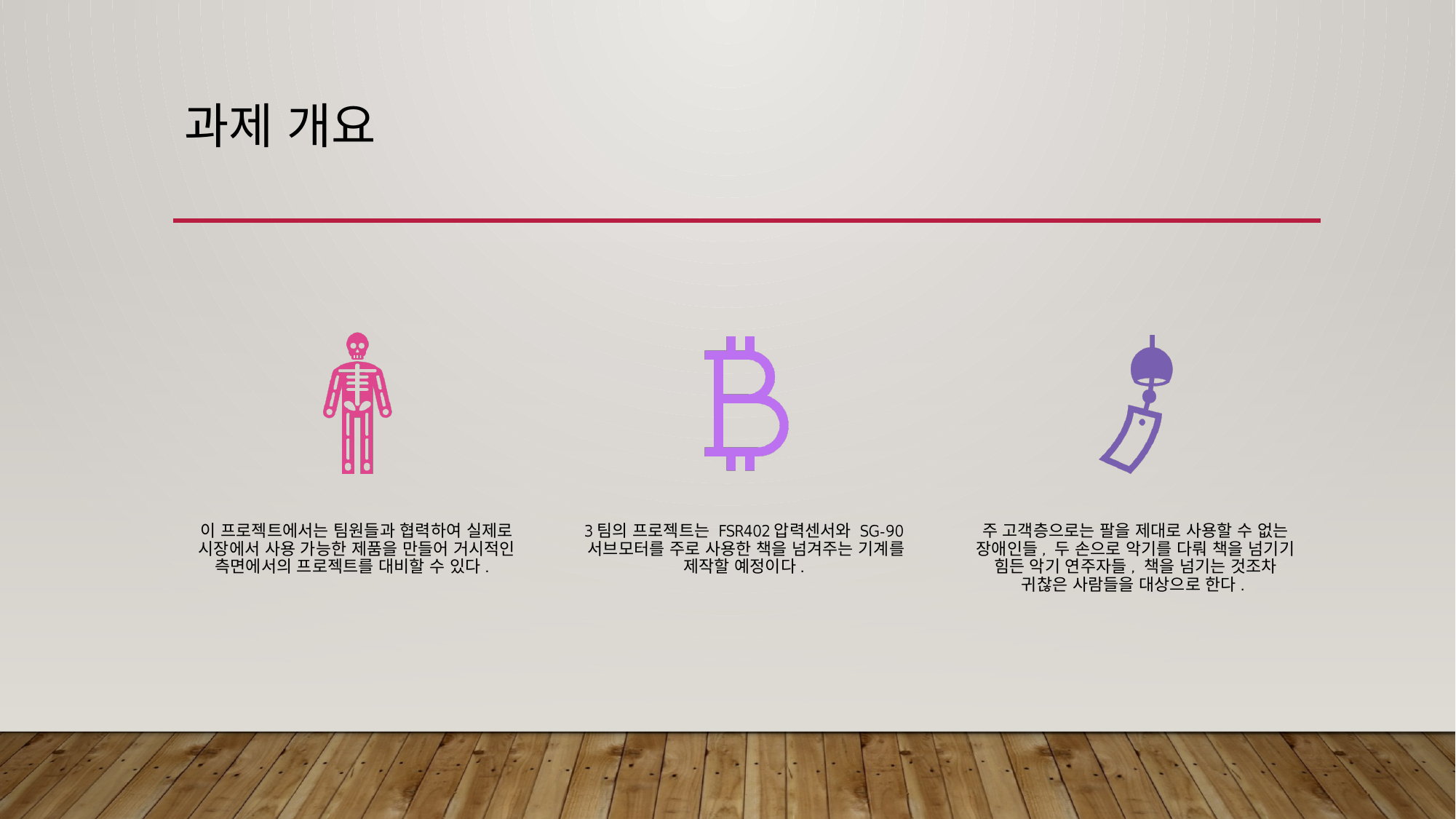

# 과제 개요

이 프로젝트에서는 팀원들과 협력하여 실제로 시장에서 사용 가능한 제품을 만들어 거시적인 측면에서의 프로젝트를 대비할 수 있다.

3팀의 프로젝트는 FSR402압력센서와 SG-90서브모터를 주로 사용한 책을 넘겨주는 기계를 제작할 예정이다.

주 고객층으로는 팔을 제대로 사용할 수 없는 장애인들, 두 손으로 악기를 다뤄 책을 넘기기 힘든 악기 연주자들, 책을 넘기는 것조차 귀찮은 사람들을 대상으로 한다.